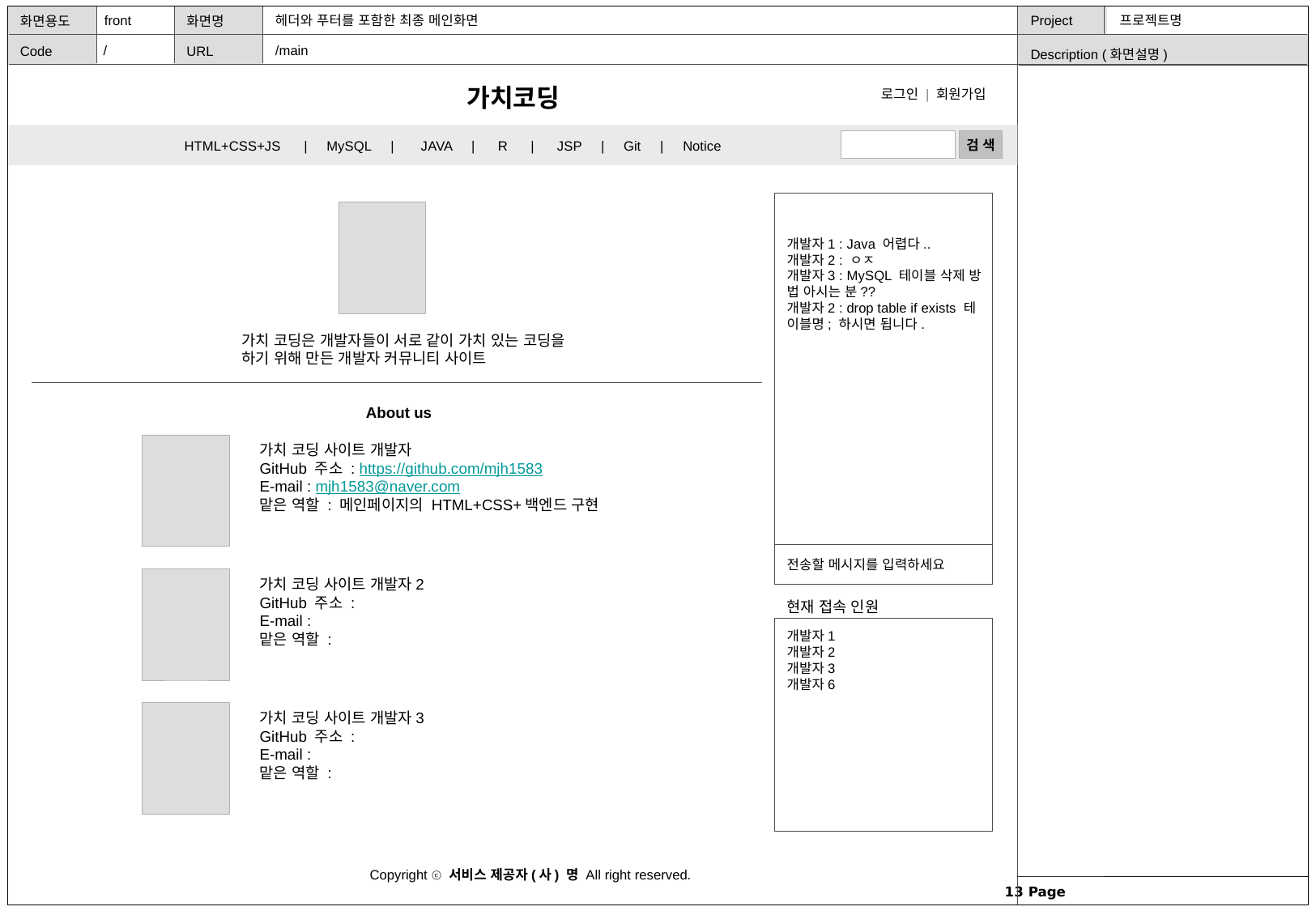

헤더와 푸터를 포함한 최종 메인화면
front
/
/main
가치코딩
로그인 | 회원가입

검 색
HTML+CSS+JS      |     MySQL     |       JAVA     |      R      |      JSP     |     Git     |     Notice
개발자1 : Java 어렵다..
개발자2 : ㅇㅈ
개발자3 : MySQL 테이블 삭제 방
법 아시는 분??
개발자2 : drop table if exists 테
이블명; 하시면 됩니다.

가치 코딩은 개발자들이 서로 같이 가치 있는 코딩을 하기 위해 만든 개발자 커뮤니티 사이트
About us
가치 코딩 사이트 개발자
GitHub 주소 : https://github.com/mjh1583
E-mail : mjh1583@naver.com
맡은 역할 : 메인페이지의 HTML+CSS+백엔드 구현

가치 코딩 사이트 개발자2
GitHub 주소 :
E-mail :
맡은 역할 :

가치 코딩 사이트 개발자3
GitHub 주소 :
E-mail :
맡은 역할 :

전송할 메시지를 입력하세요
현재 접속 인원
개발자1
개발자2
개발자3
개발자6

Copyright ⓒ 서비스 제공자(사) 명 All right reserved.